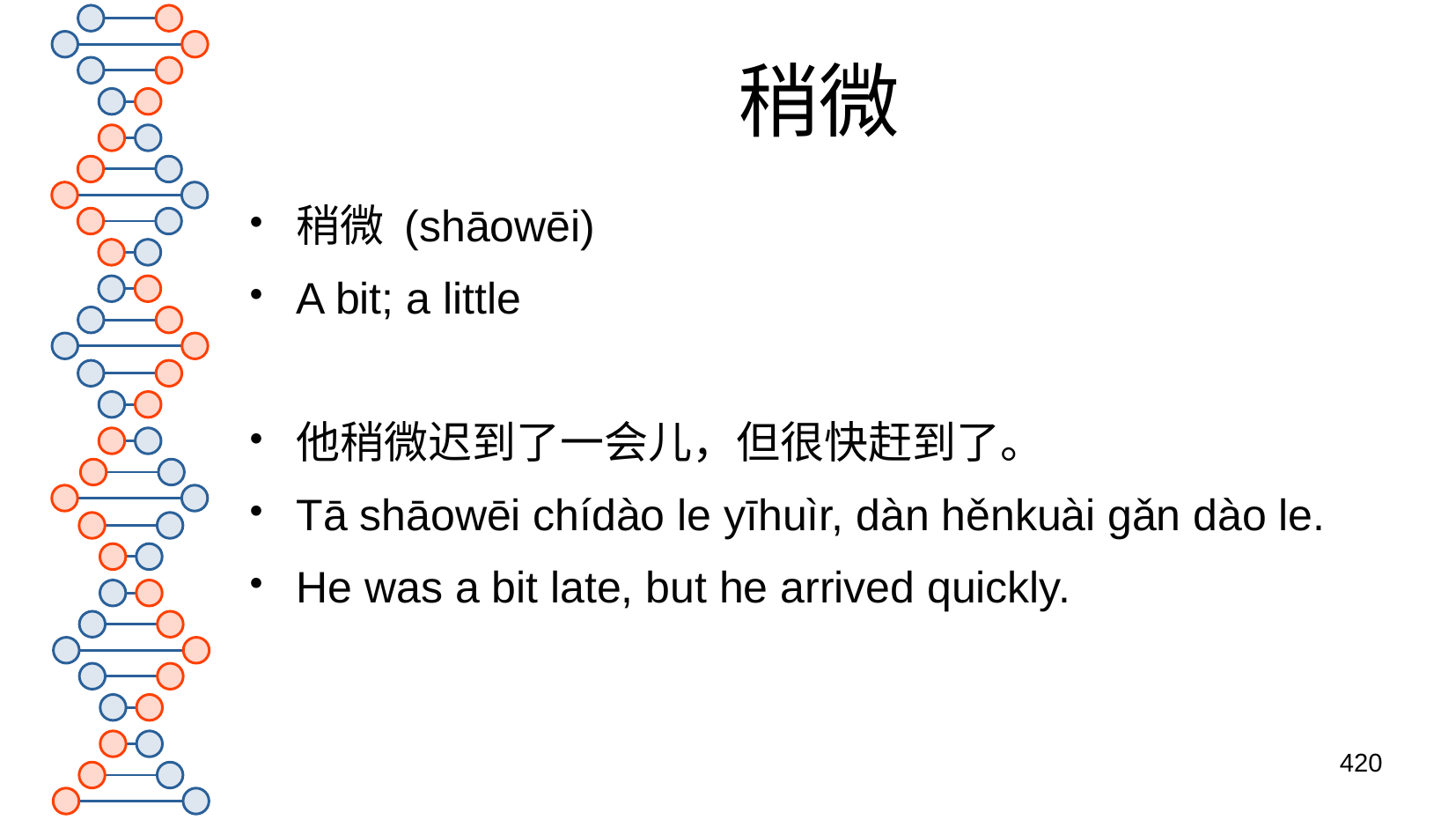

# 稍微
稍微 (shāowēi)
A bit; a little

他稍微迟到了一会儿，但很快赶到了。
Tā shāowēi chídào le yīhuìr, dàn hěnkuài gǎn dào le.
He was a bit late, but he arrived quickly.

420